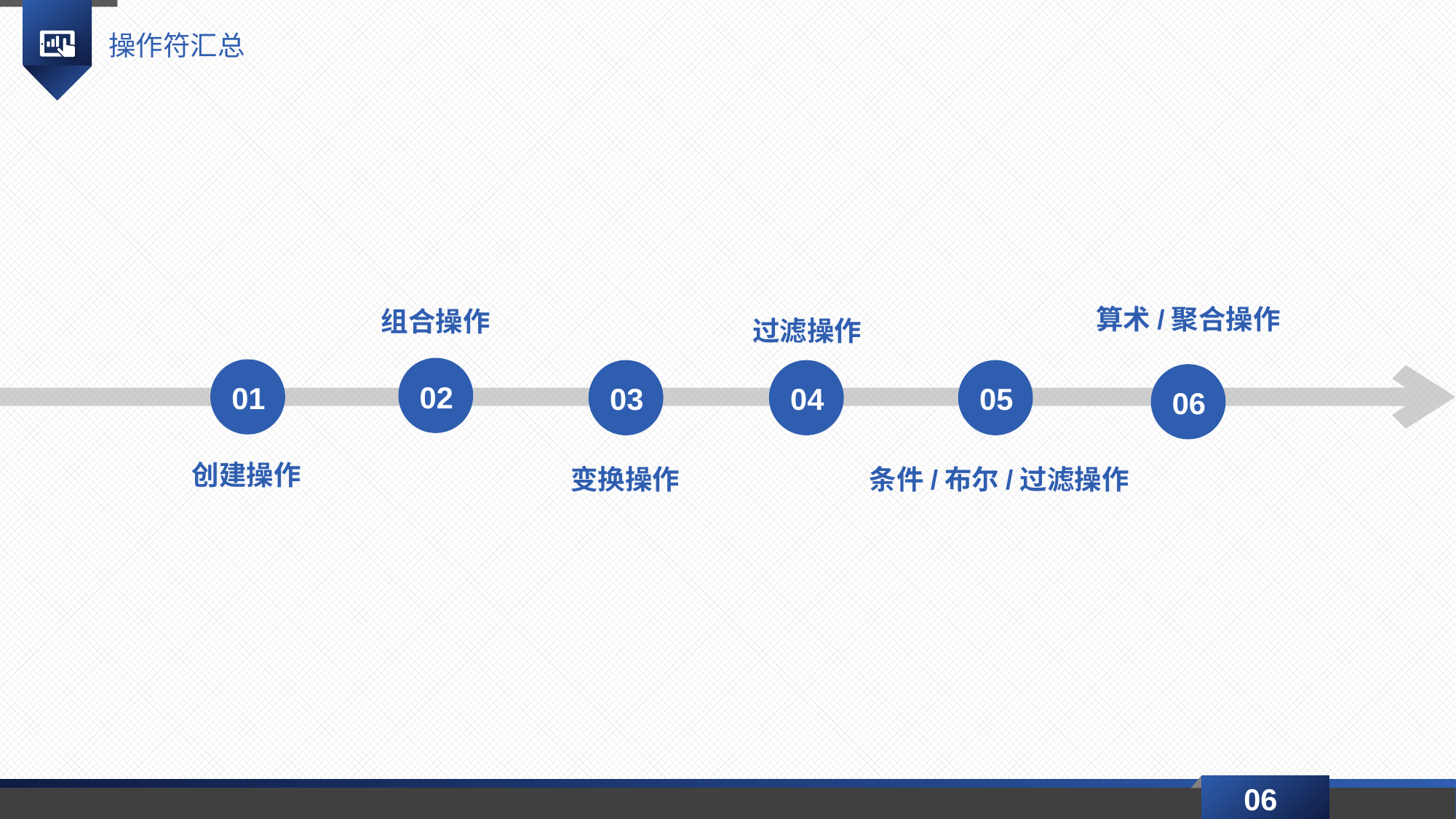

操作符汇总

算术/聚合操作
组合操作
过滤操作

02

01

03

04

05

06
创建操作
变换操作
条件/布尔/过滤操作

06

延时符